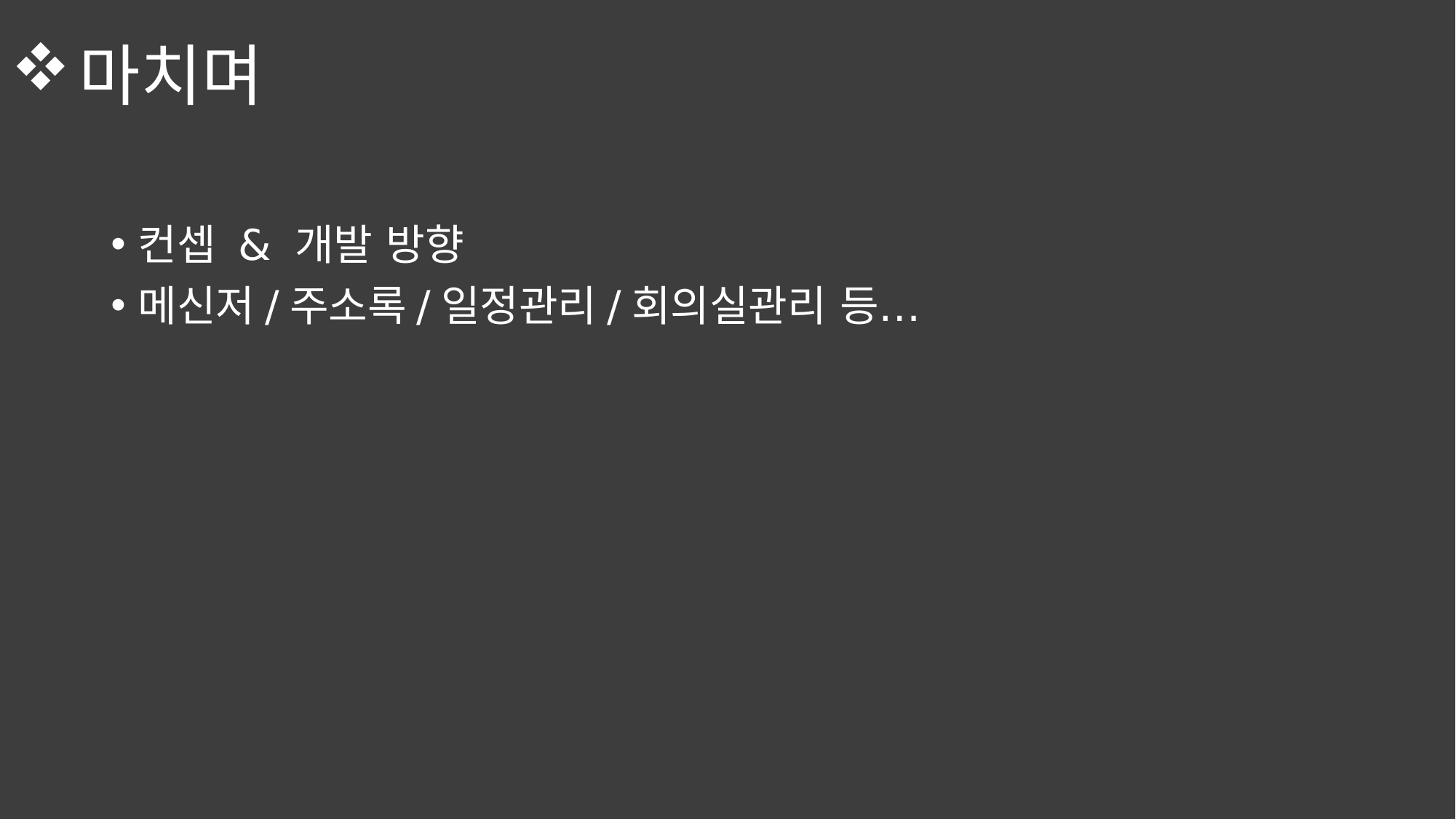

마치며
컨셉 & 개발 방향
메신저/주소록/일정관리/회의실관리 등…